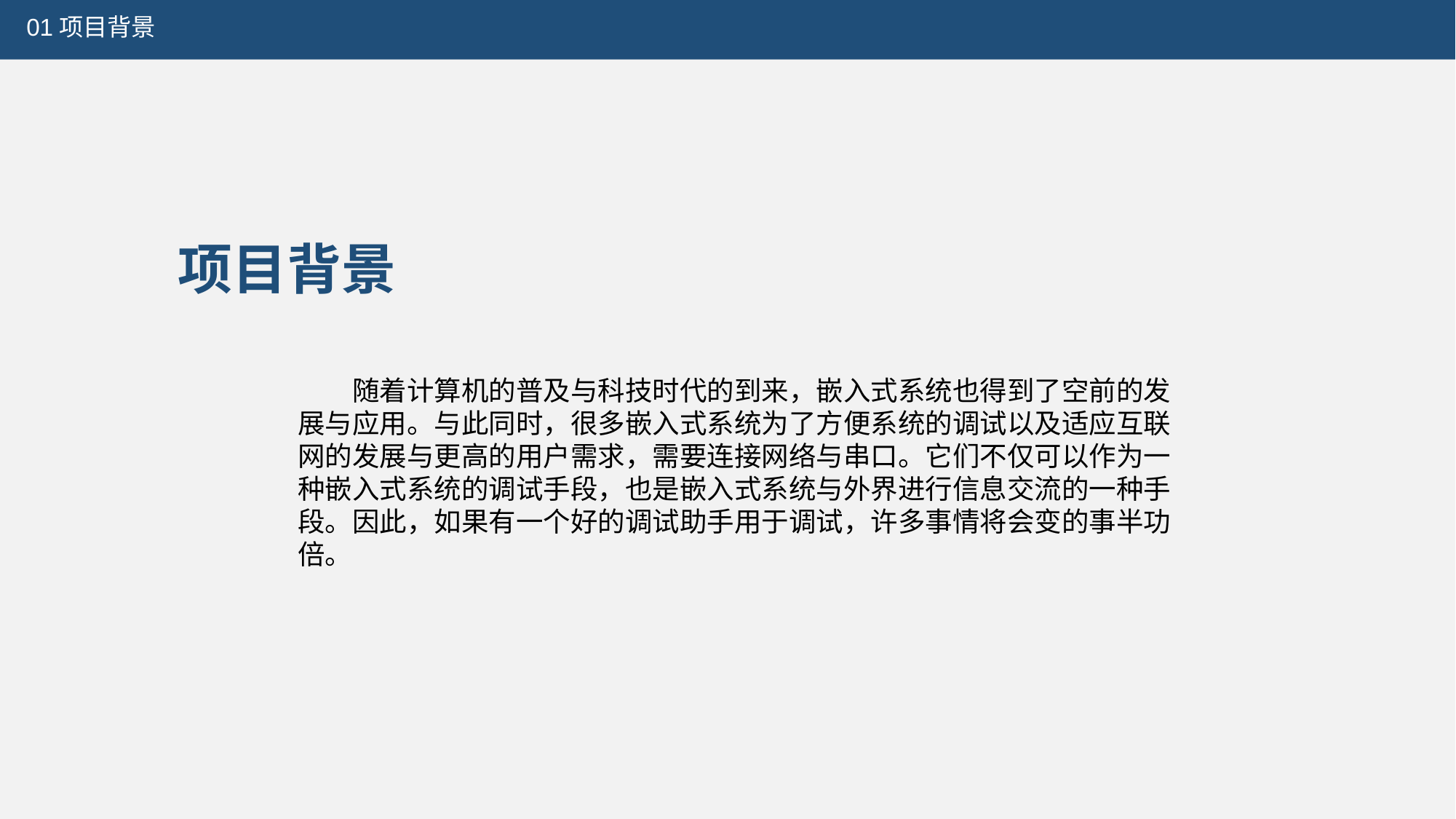

01项目背景
项目背景
随着计算机的普及与科技时代的到来，嵌入式系统也得到了空前的发展与应用。与此同时，很多嵌入式系统为了方便系统的调试以及适应互联网的发展与更高的用户需求，需要连接网络与串口。它们不仅可以作为一种嵌入式系统的调试手段，也是嵌入式系统与外界进行信息交流的一种手段。因此，如果有一个好的调试助手用于调试，许多事情将会变的事半功倍。